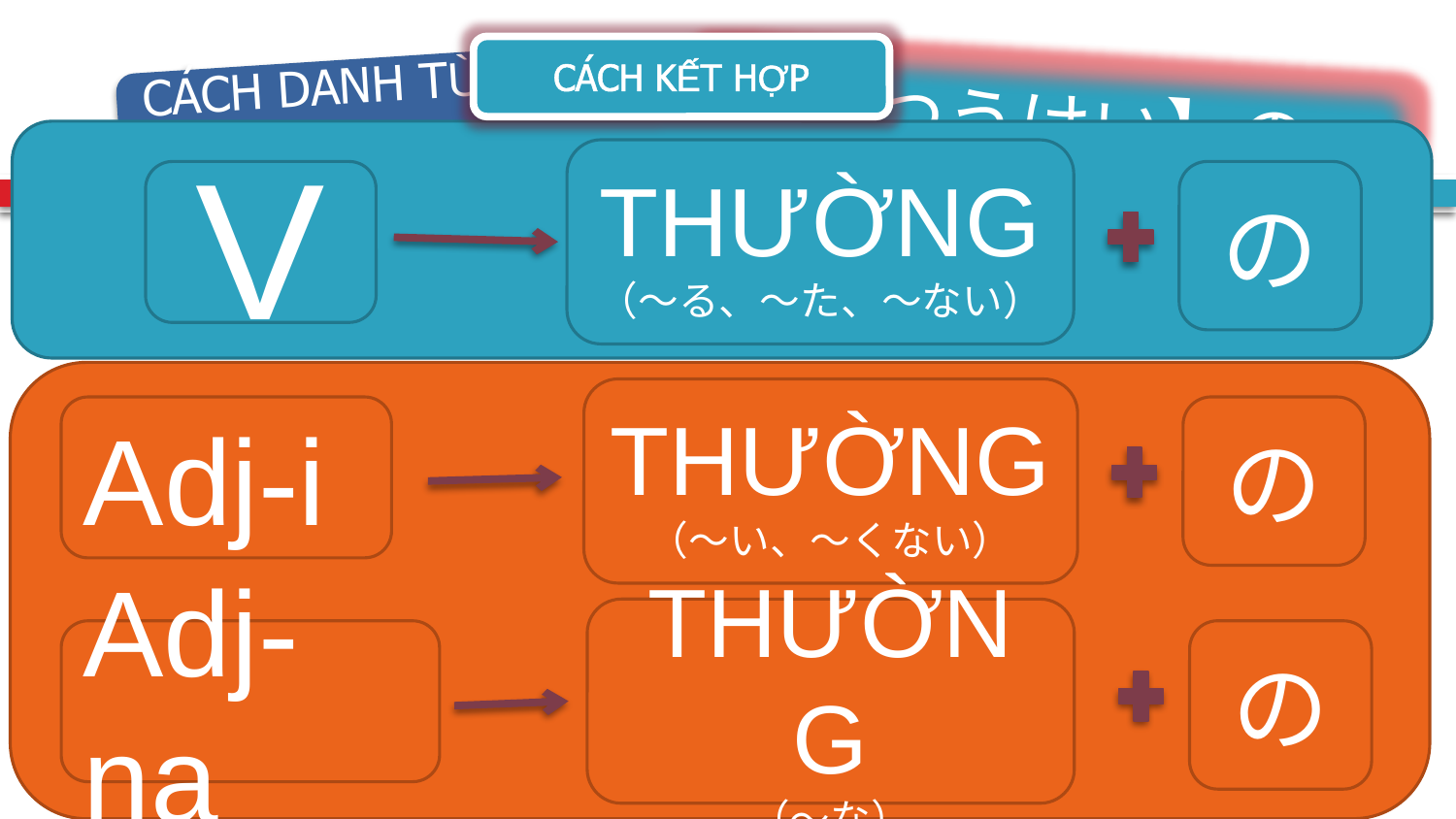

CÁCH KẾT HỢP
【ふつうけい】の～
CÁCH DANH TỪ HÓA
＃２

THƯỜNG
（～る、～た、～ない）
V
の

THƯỜNG
（～い、～くない）
Adj-i
の

THƯỜNG
（～な）
Adj-na
の